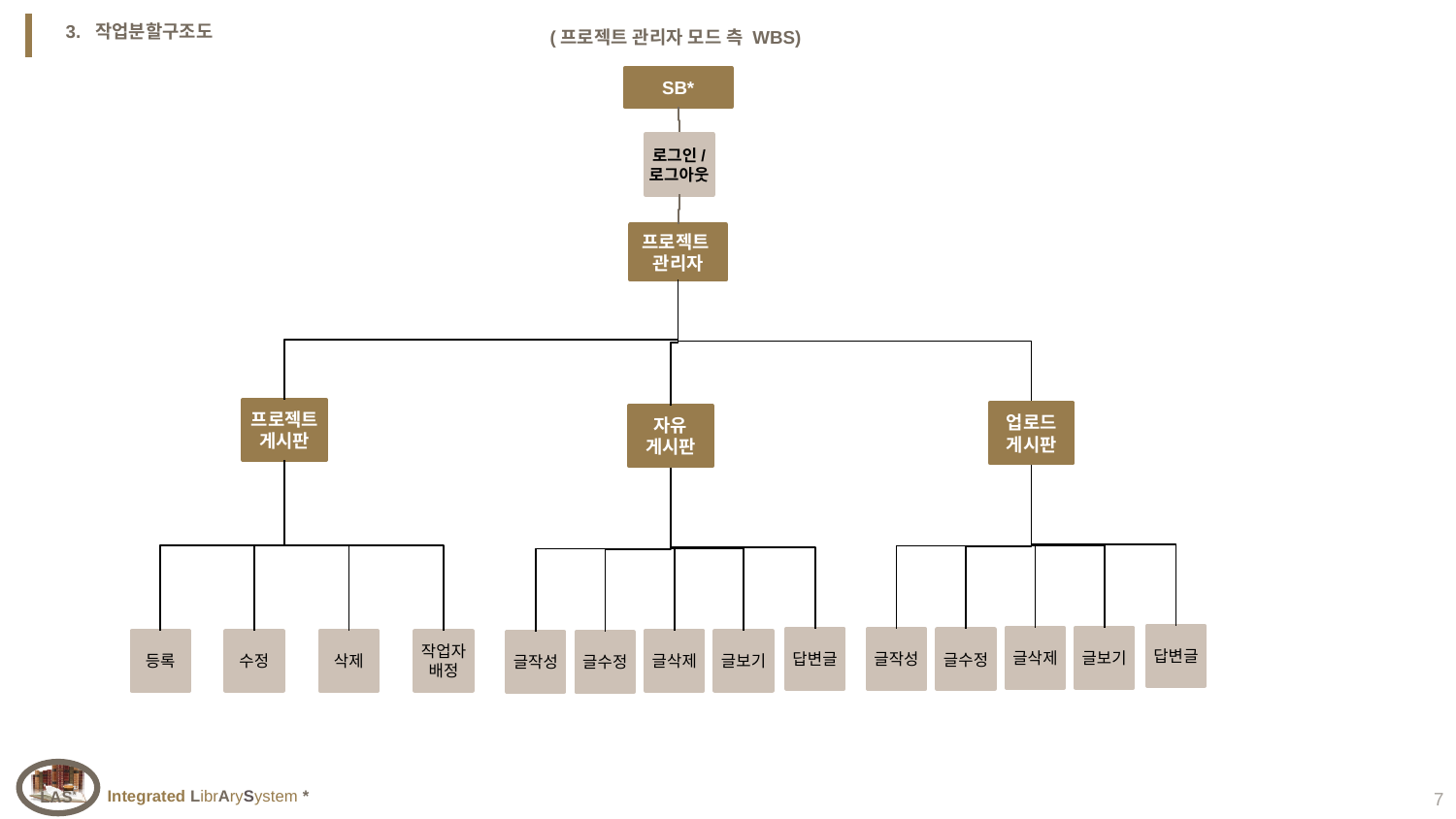

3.  작업분할구조도
(프로젝트 관리자 모드 측 WBS)
SB*
로그인/
로그아웃
프로젝트
관리자
프로젝트게시판
업로드
게시판
자유
게시판
답변글
글삭제
글보기
답변글
글작성
글수정
글삭제
글보기
등록
수정
삭제
작업자
배정
글작성
글수정
7